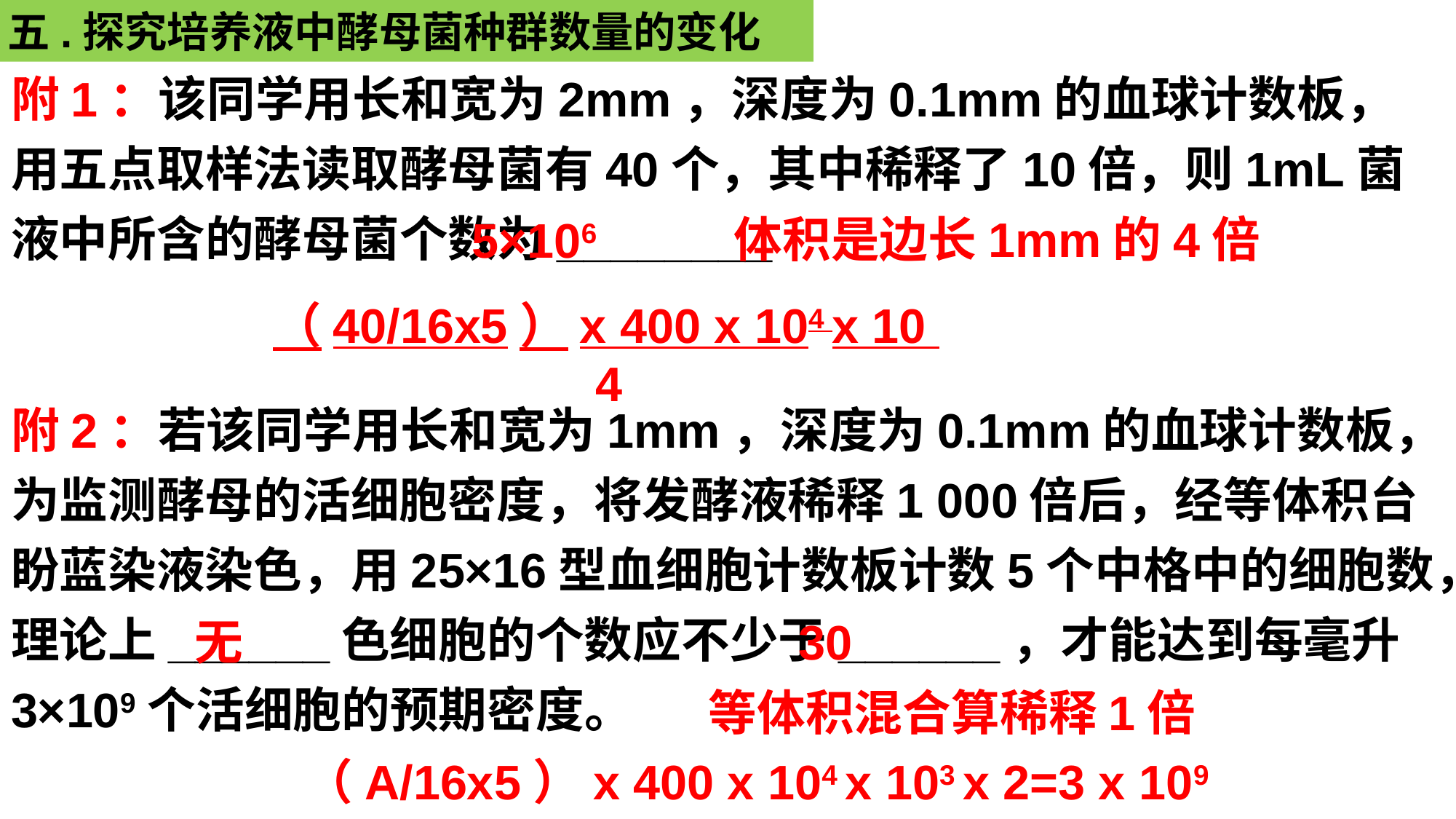

五.探究培养液中酵母菌种群数量的变化
附1：该同学用长和宽为2mm，深度为0.1mm的血球计数板，用五点取样法读取酵母菌有40个，其中稀释了10倍，则1mL菌液中所含的酵母菌个数为________
体积是边长1mm的4倍
5×106
（40/16x5）x 400 x 104 x 10
                        4
附2：若该同学用长和宽为1mm，深度为0.1mm的血球计数板，为监测酵母的活细胞密度，将发酵液稀释1 000倍后，经等体积台盼蓝染液染色，用25×16型血细胞计数板计数5个中格中的细胞数，理论上______色细胞的个数应不少于______，才能达到每毫升3×109个活细胞的预期密度。
 无
 30
等体积混合算稀释1倍
（A/16x5）x 400 x 104 x 103 x 2=3 x 109